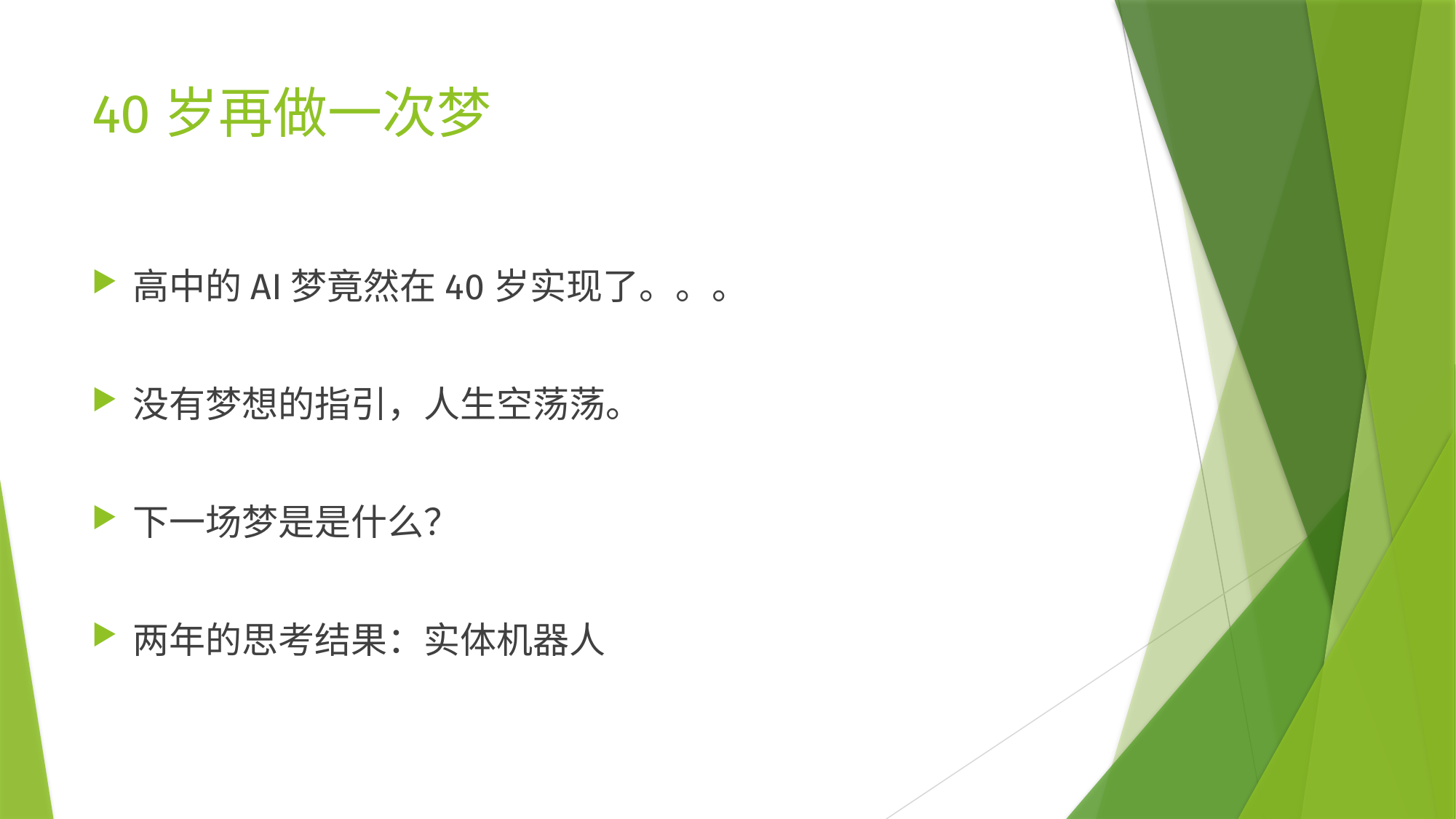

# 40岁再做一次梦
高中的AI梦竟然在40岁实现了。。。

没有梦想的指引，人生空荡荡。

下一场梦是是什么？

两年的思考结果：实体机器人